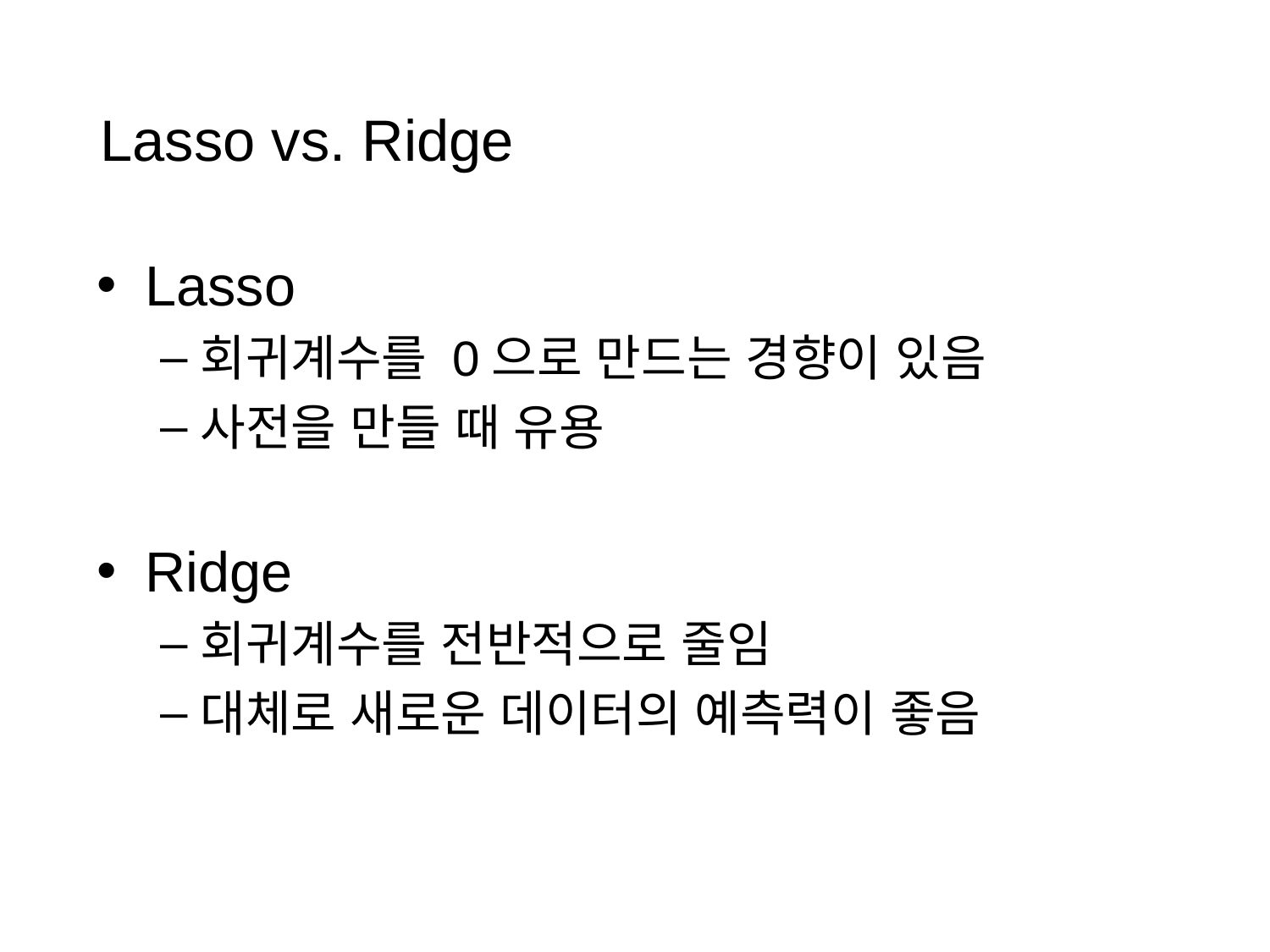

# Lasso vs. Ridge
Lasso
회귀계수를 0으로 만드는 경향이 있음
사전을 만들 때 유용

Ridge
회귀계수를 전반적으로 줄임
대체로 새로운 데이터의 예측력이 좋음